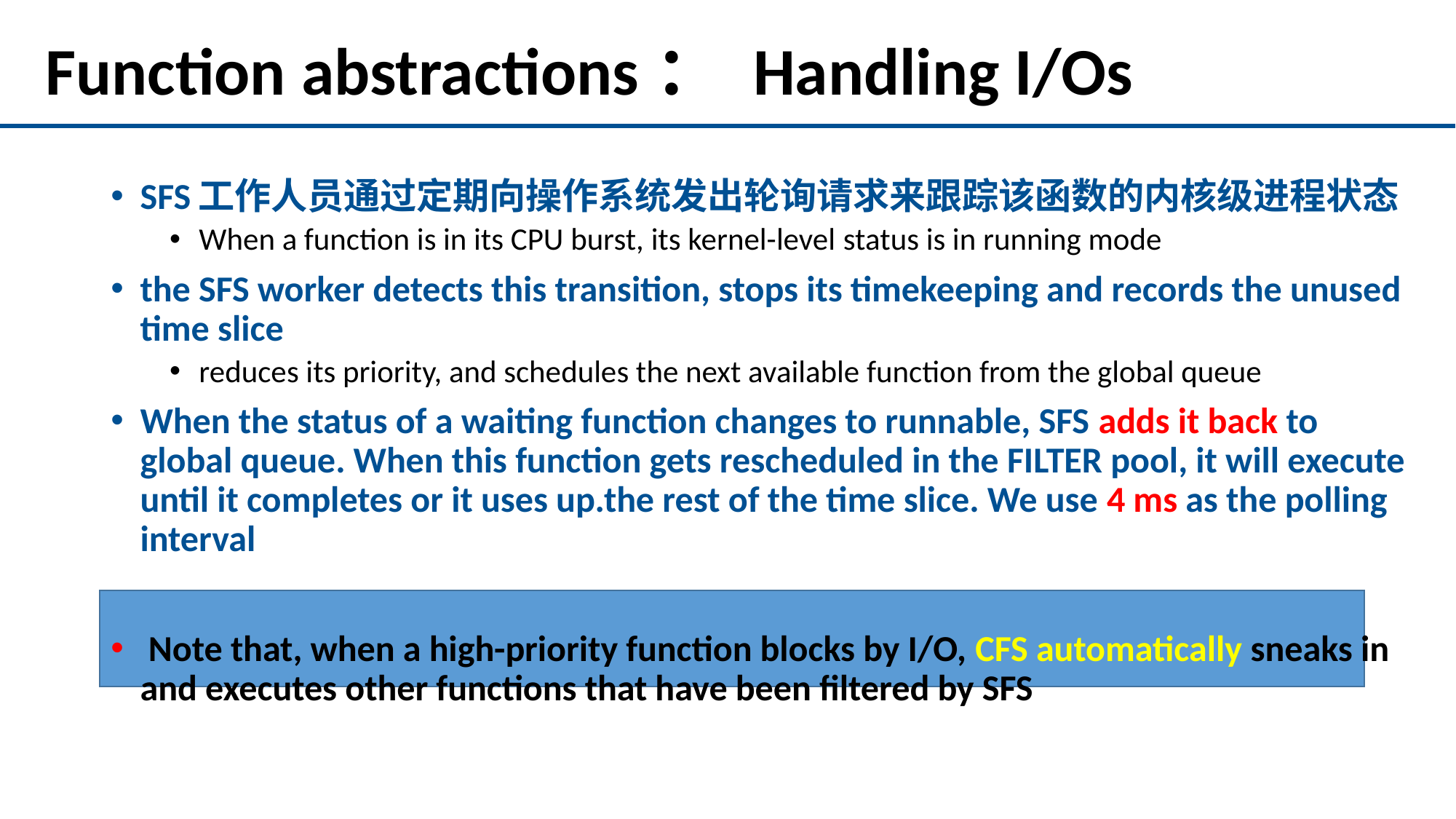

# Function abstractions： Handling I/Os
SFS工作人员通过定期向操作系统发出轮询请求来跟踪该函数的内核级进程状态
When a function is in its CPU burst, its kernel-level status is in running mode
the SFS worker detects this transition, stops its timekeeping and records the unused time slice
reduces its priority, and schedules the next available function from the global queue
When the status of a waiting function changes to runnable, SFS adds it back to global queue. When this function gets rescheduled in the FILTER pool, it will execute until it completes or it uses up.the rest of the time slice. We use 4 ms as the polling interval

 Note that, when a high-priority function blocks by I/O, CFS automatically sneaks in and executes other functions that have been filtered by SFS